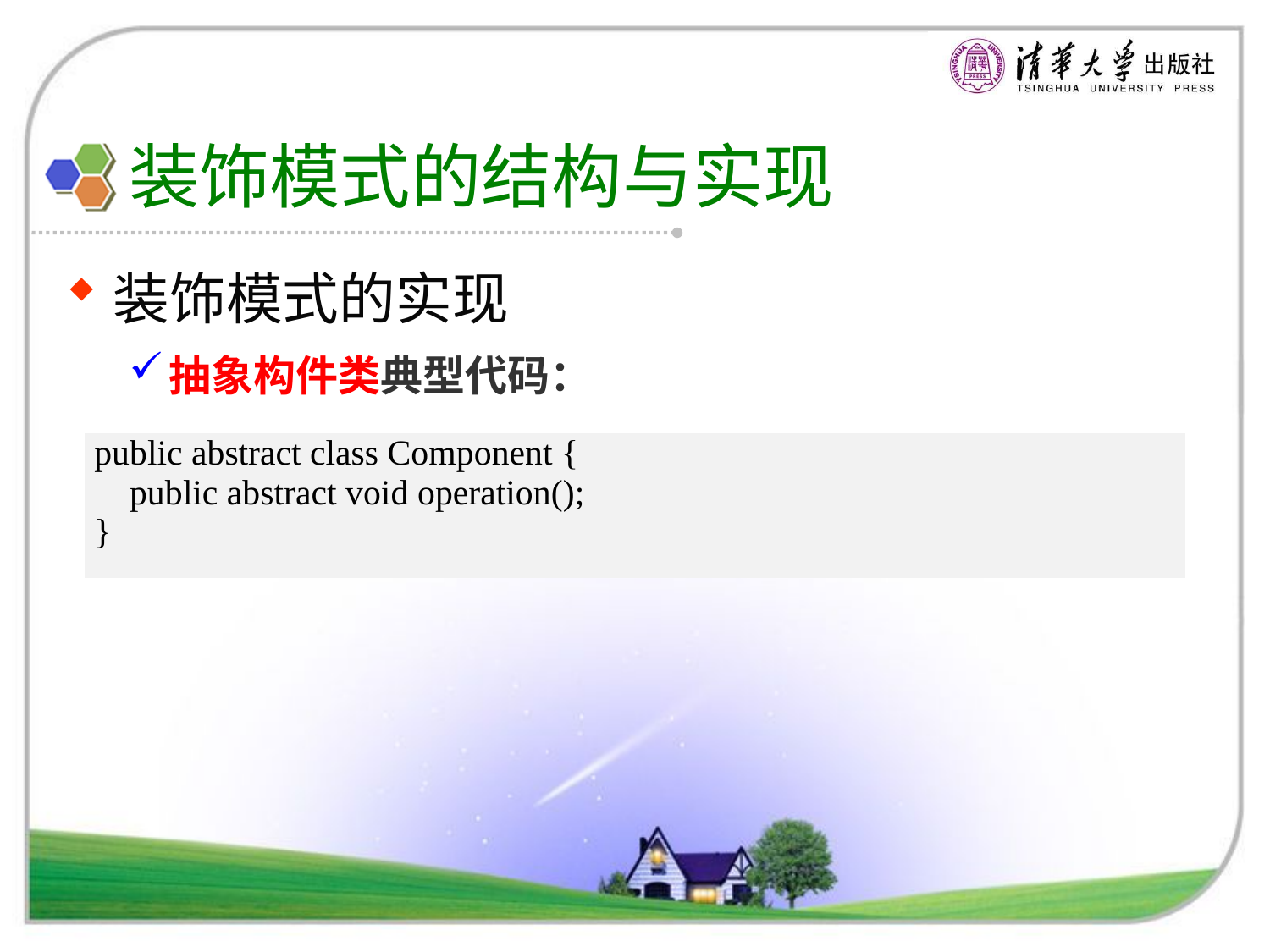

# 装饰模式的结构与实现
装饰模式的实现
抽象构件类典型代码：
| public abstract class Component { public abstract void operation(); } |
| --- |